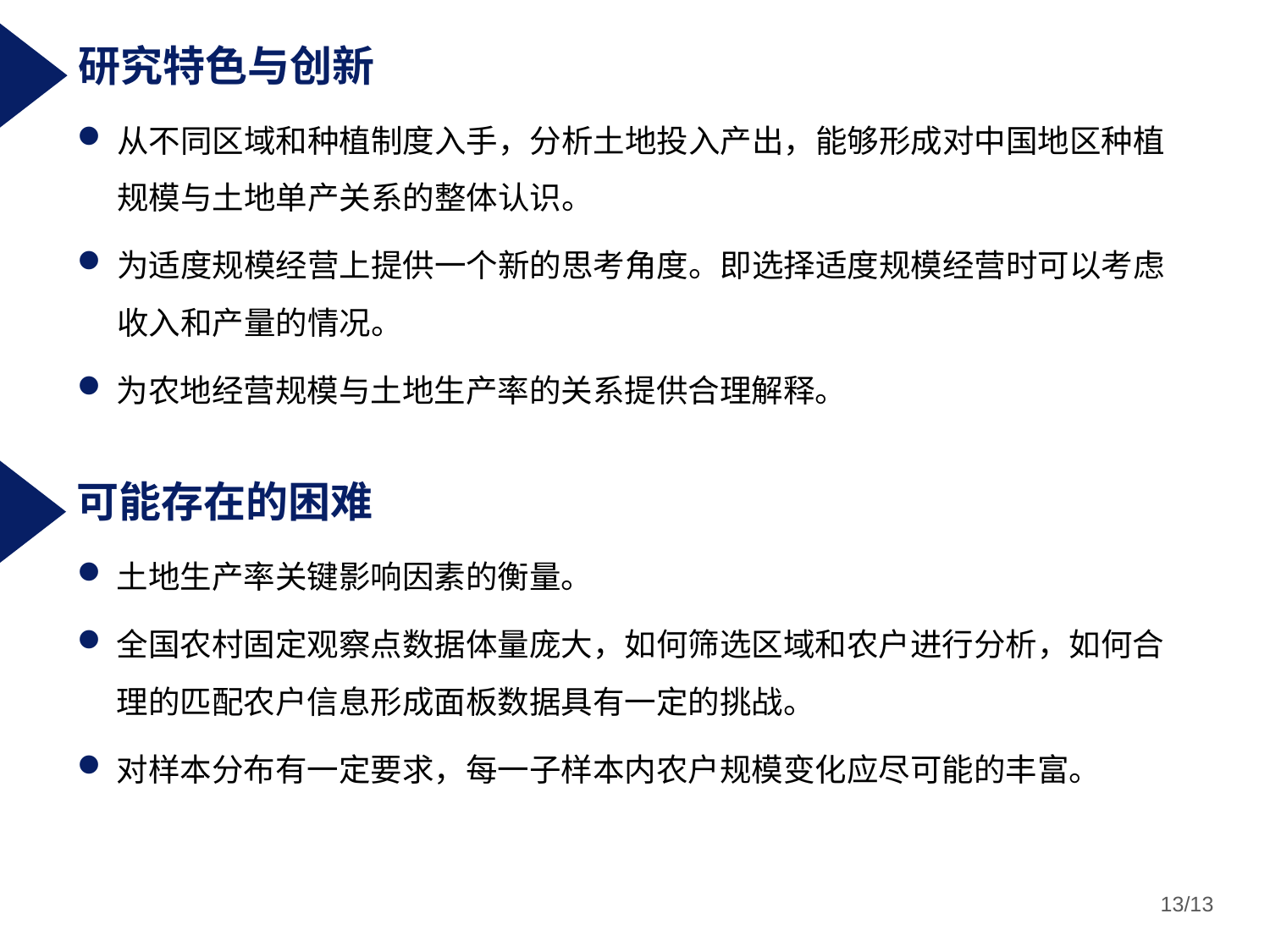

研究特色与创新

从不同区域和种植制度入手，分析土地投入产出，能够形成对中国地区种植规模与土地单产关系的整体认识。
为适度规模经营上提供一个新的思考角度。即选择适度规模经营时可以考虑收入和产量的情况。
为农地经营规模与土地生产率的关系提供合理解释。
可能存在的困难

土地生产率关键影响因素的衡量。
全国农村固定观察点数据体量庞大，如何筛选区域和农户进行分析，如何合理的匹配农户信息形成面板数据具有一定的挑战。
对样本分布有一定要求，每一子样本内农户规模变化应尽可能的丰富。